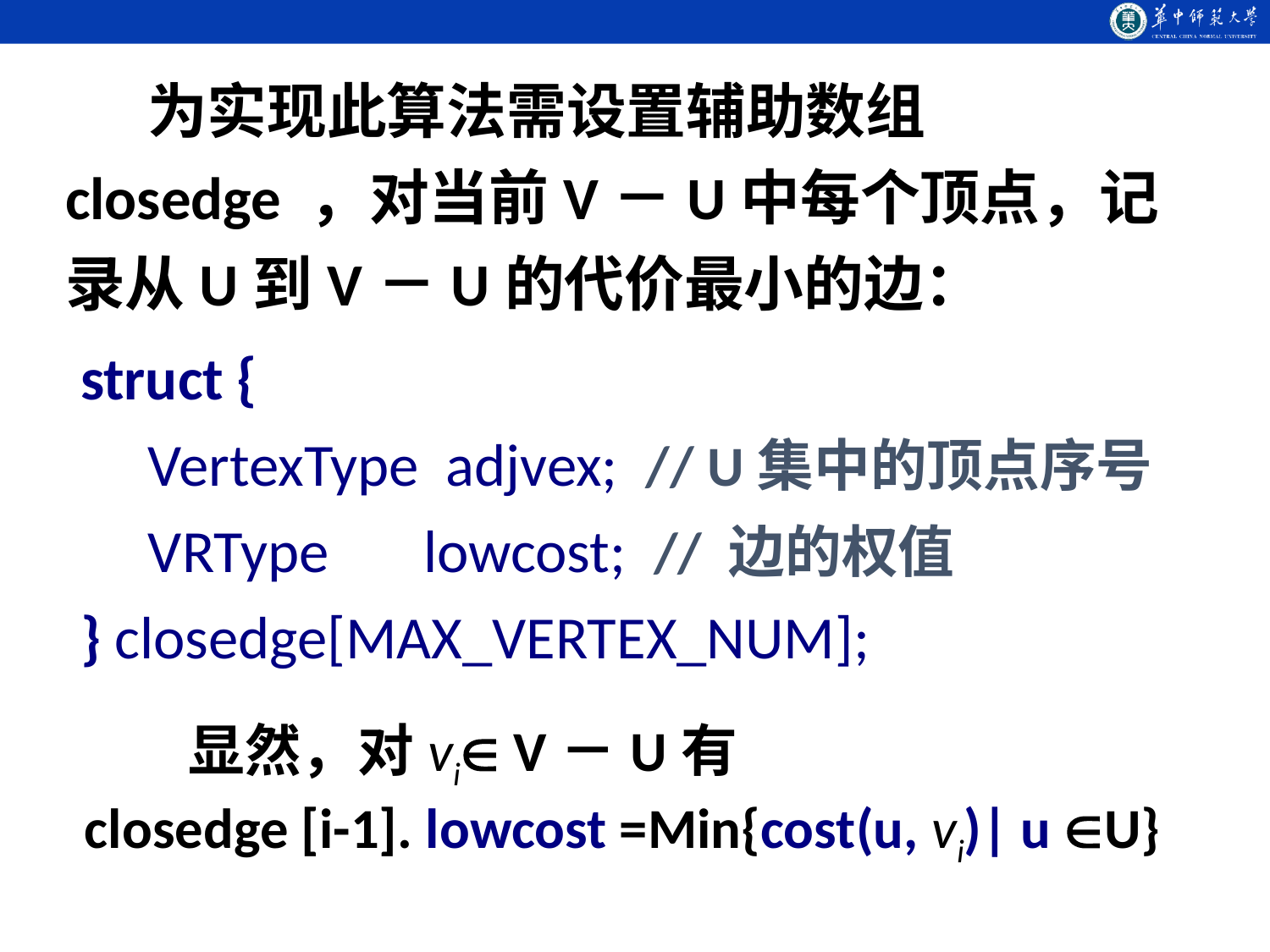

为实现此算法需设置辅助数组closedge ，对当前V－U中每个顶点，记录从U到V－U的代价最小的边：
struct {
     VertexType  adjvex;  // U集中的顶点序号
     VRType       lowcost;  // 边的权值
} closedge[MAX_VERTEX_NUM];
       显然，对vi∈ V－U有
closedge [i-1]. lowcost =Min{cost(u, vi)| u ∈U}